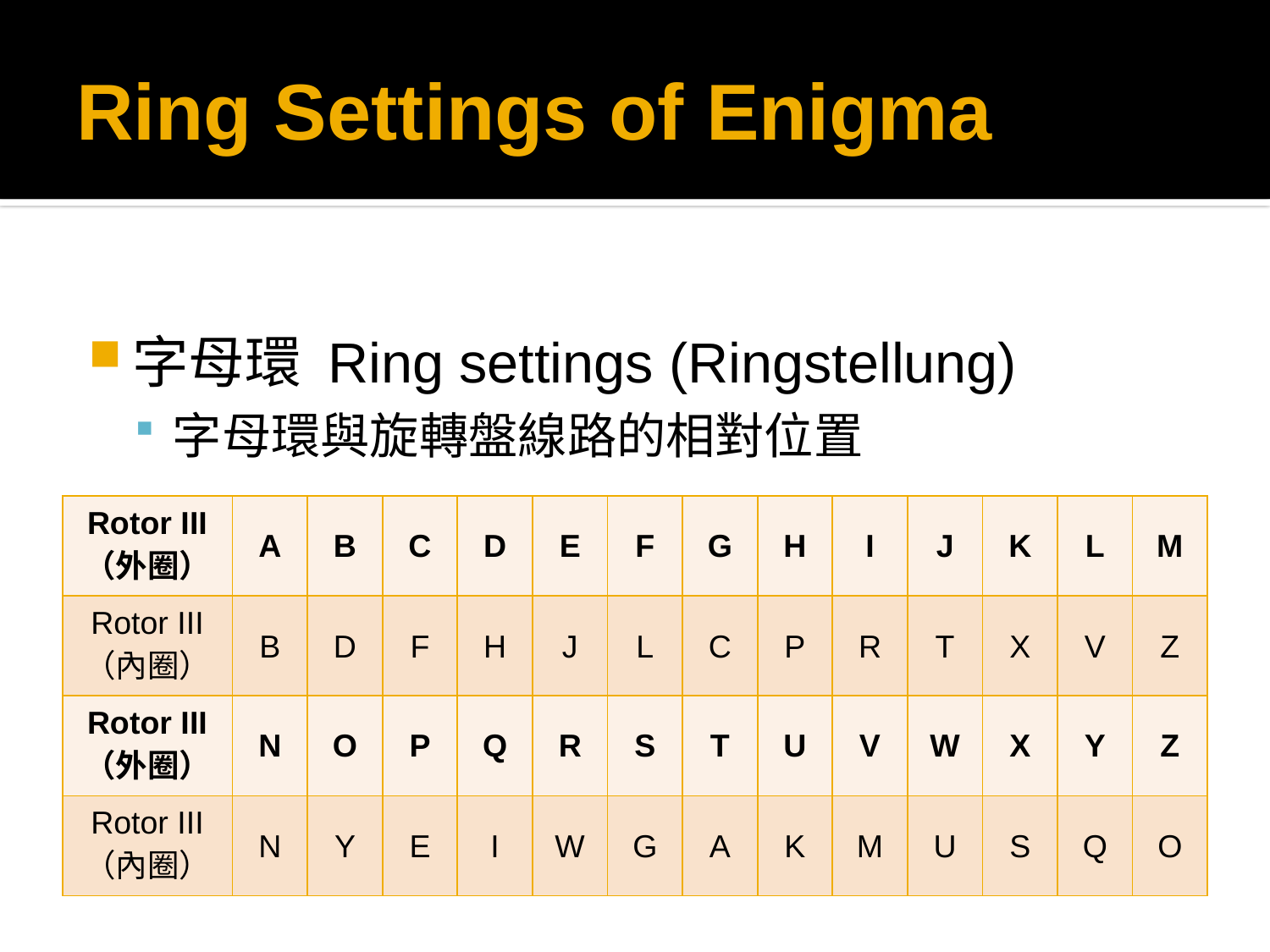

# Ring Settings of Enigma

字母環 Ring settings (Ringstellung)
字母環與旋轉盤線路的相對位置
| Rotor III （外圈） | A | B | C | D | E | F | G | H | I | J | K | L | M |
| --- | --- | --- | --- | --- | --- | --- | --- | --- | --- | --- | --- | --- | --- |
| Rotor III （內圈） | B | D | F | H | J | L | C | P | R | T | X | V | Z |
| Rotor III （外圈） | N | O | P | Q | R | S | T | U | V | W | X | Y | Z |
| Rotor III （內圈） | N | Y | E | I | W | G | A | K | M | U | S | Q | O |